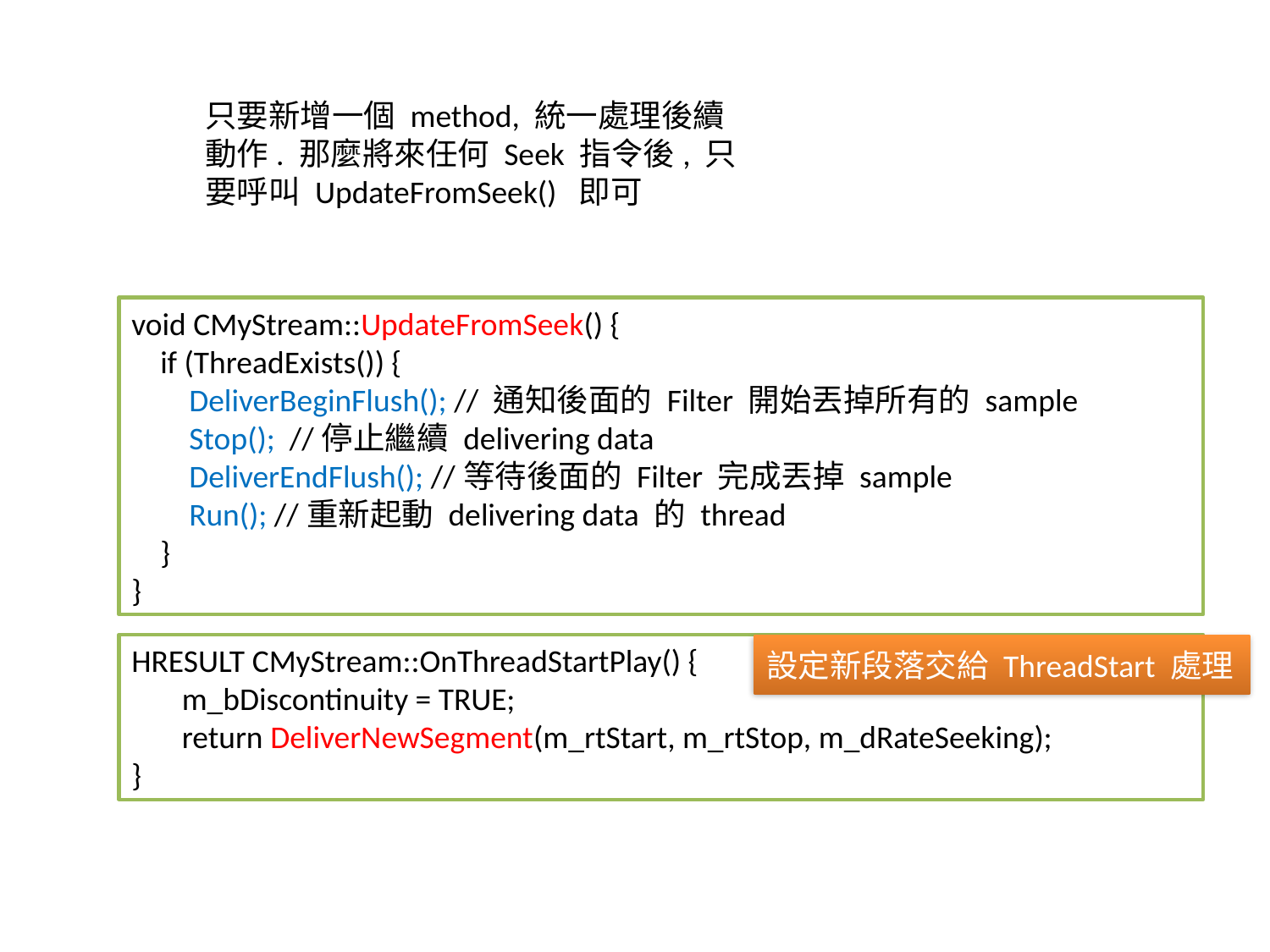

只要新增一個 method, 統一處理後續動作. 那麼將來任何 Seek 指令後, 只要呼叫 UpdateFromSeek()  即可
void CMyStream::UpdateFromSeek() {
    if (ThreadExists()) {
        DeliverBeginFlush(); // 通知後面的 Filter 開始丟掉所有的 sample
        Stop();  //停止繼續 delivering data
        DeliverEndFlush(); //等待後面的 Filter 完成丟掉 sample
        Run(); //重新起動 delivering data 的 thread
    }
}
HRESULT CMyStream::OnThreadStartPlay() {
       m_bDiscontinuity = TRUE;
       return DeliverNewSegment(m_rtStart, m_rtStop, m_dRateSeeking);
}
設定新段落交給 ThreadStart 處理